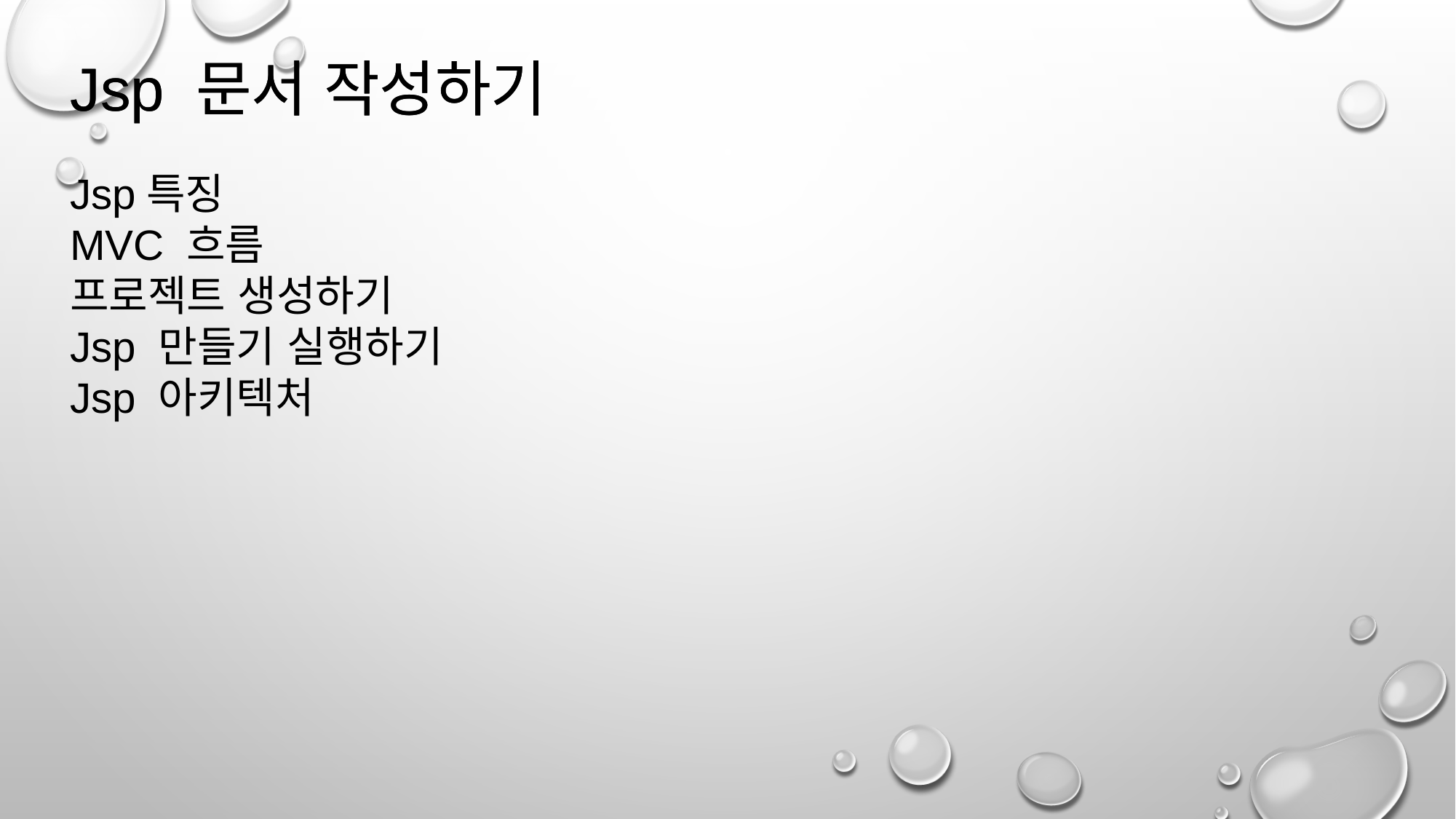

Jsp특징
MVC 흐름
프로젝트 생성하기
Jsp 만들기 실행하기
Jsp 아키텍처
Jsp 문서 작성하기

Jsp 문서 작성하기